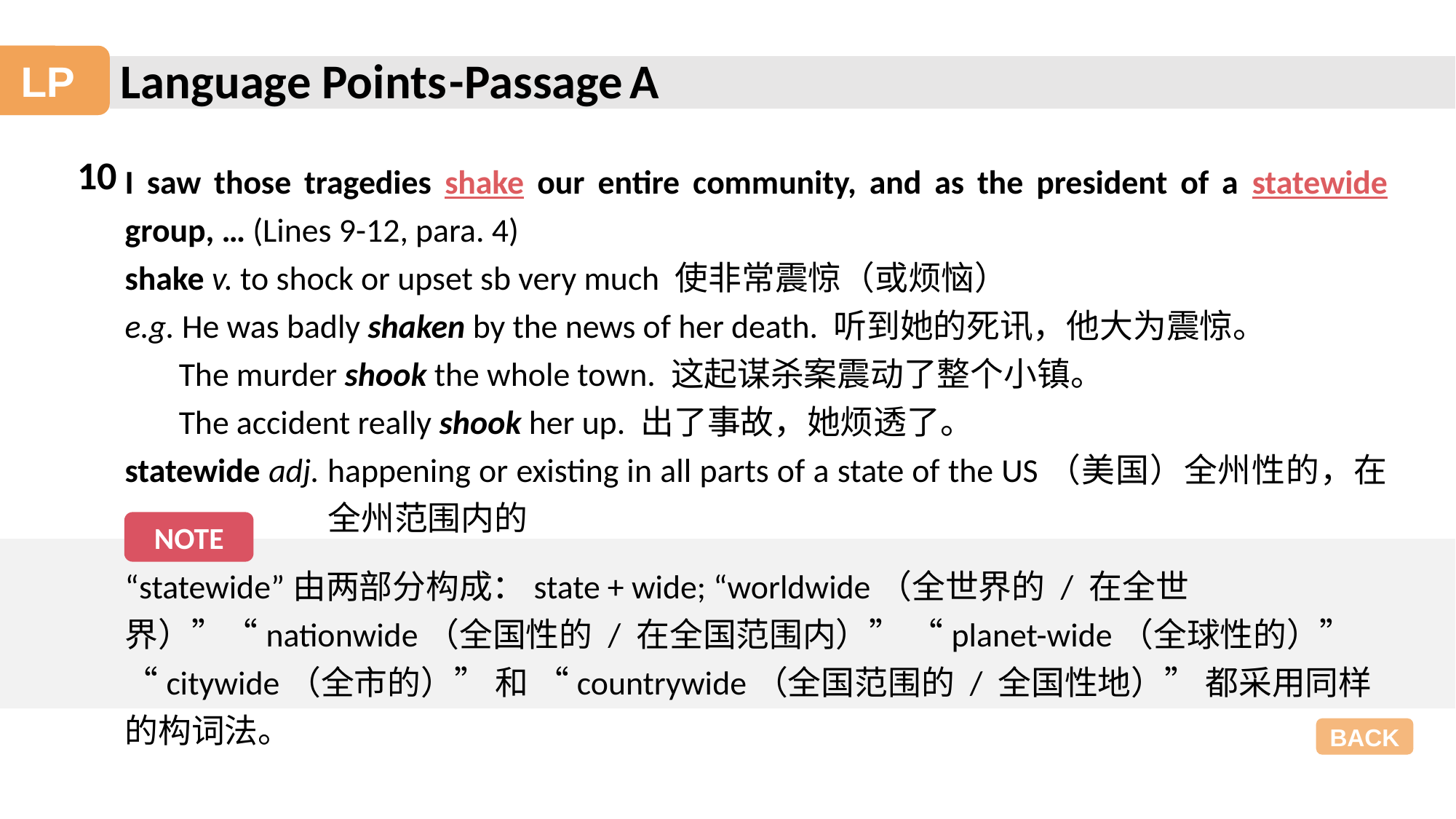

Language Points
-Passage A
LP

10
I saw those tragedies shake our entire community, and as the president of a statewide group, … (Lines 9-12, para. 4)
shake v. to shock or upset sb very much 使非常震惊（或烦恼）
e.g. He was badly shaken by the news of her death. 听到她的死讯，他大为震惊。
The murder shook the whole town. 这起谋杀案震动了整个小镇。
The accident really shook her up. 出了事故，她烦透了。
statewide adj. happening or existing in all parts of a state of the US（美国）全州性的，在全州范围内的
NOTE

“statewide”由两部分构成：state + wide; “worldwide（全世界的 / 在全世界）”“nationwide（全国性的 / 在全国范围内）” “planet-wide（全球性的）” “citywide（全市的）” 和 “countrywide（全国范围的 / 全国性地）” 都采用同样的构词法。
BACK